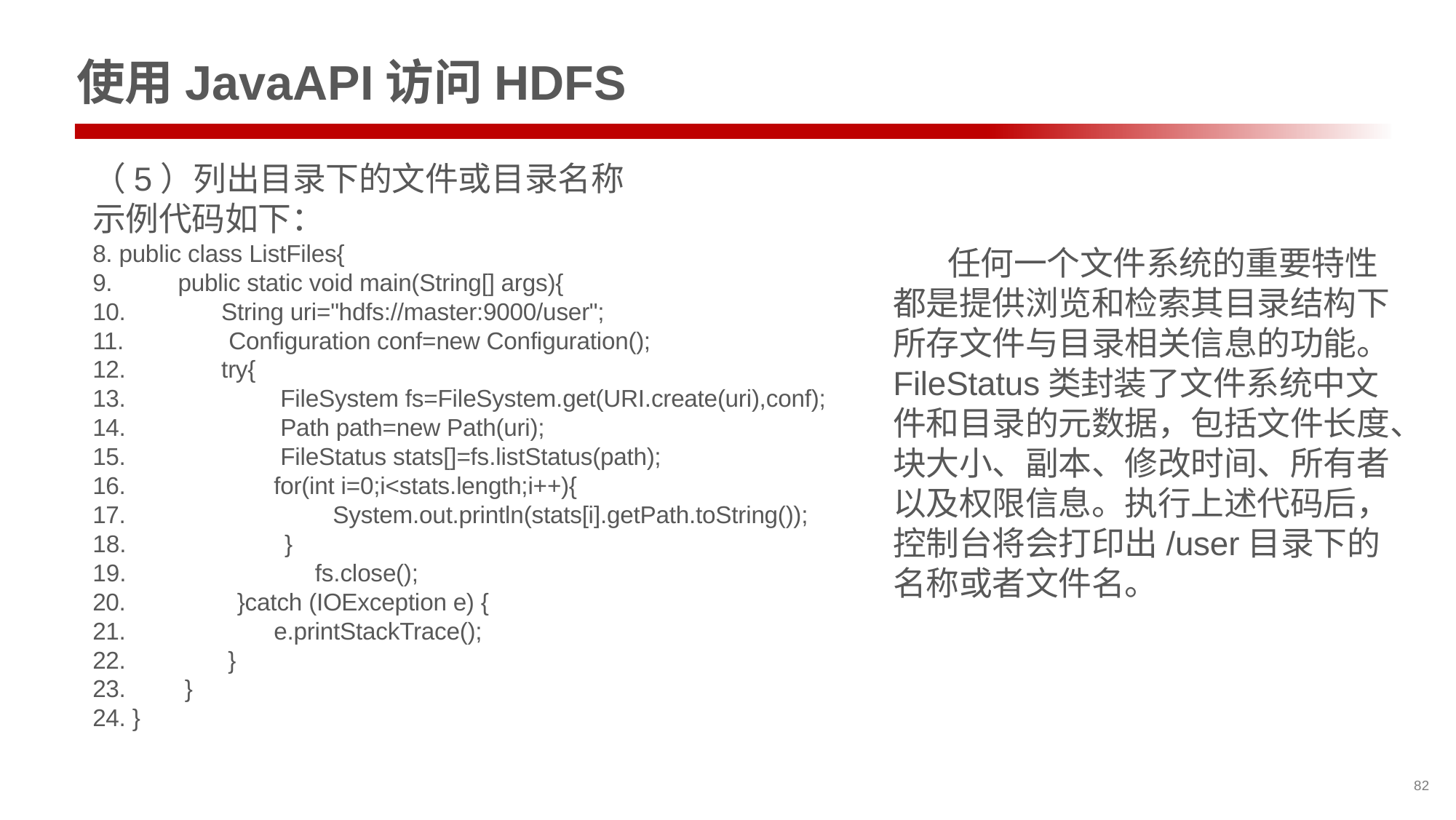

# 使用JavaAPI访问HDFS

（5）列出目录下的文件或目录名称
示例代码如下：
8. public class ListFiles{
9.          public static void main(String[] args){
10. 	   String uri="hdfs://master:9000/user";
11.                Configuration conf=new Configuration();
12. 	   try{
13. 	            FileSystem fs=FileSystem.get(URI.create(uri),conf);
14. 	            Path path=new Path(uri);
15. 	            FileStatus stats[]=fs.listStatus(path);
16. 	           for(int i=0;i<stats.length;i++){
17. 	                    System.out.println(stats[i].getPath.toString());
                       }
 	           fs.close();
20.                 }catch (IOException e) {
21. 	           e.printStackTrace();
22. 	    }
23.         }
24. }
任何一个文件系统的重要特性都是提供浏览和检索其目录结构下所存文件与目录相关信息的功能。FileStatus类封装了文件系统中文件和目录的元数据，包括文件长度、块大小、副本、修改时间、所有者以及权限信息。执行上述代码后，控制台将会打印出/user目录下的名称或者文件名。
82